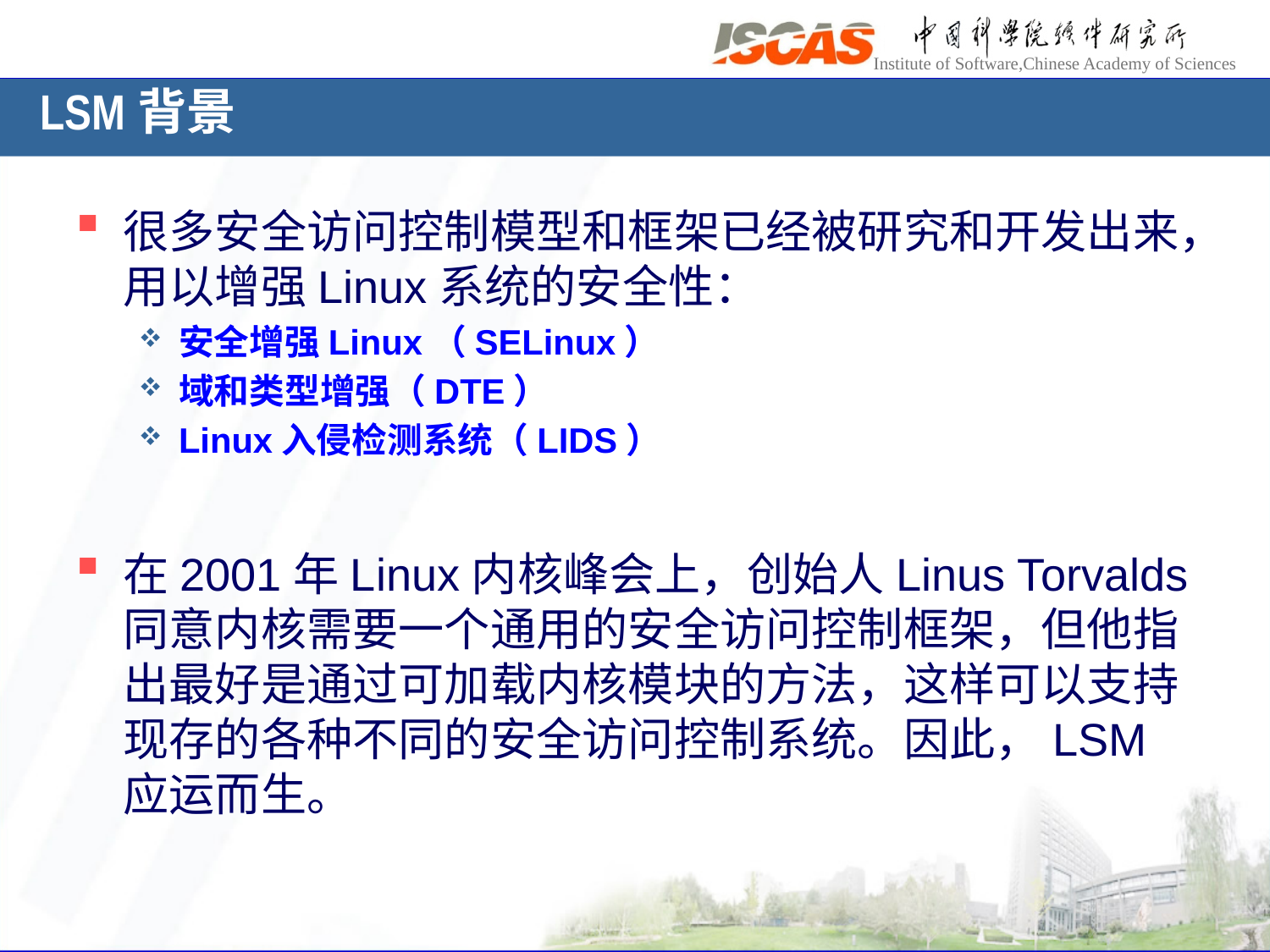

# LSM背景
很多安全访问控制模型和框架已经被研究和开发出来，用以增强Linux系统的安全性：
安全增强Linux（SELinux）
域和类型增强（DTE）
Linux入侵检测系统（LIDS）

在2001年Linux内核峰会上，创始人Linus Torvalds同意内核需要一个通用的安全访问控制框架，但他指出最好是通过可加载内核模块的方法，这样可以支持现存的各种不同的安全访问控制系统。因此，LSM应运而生。